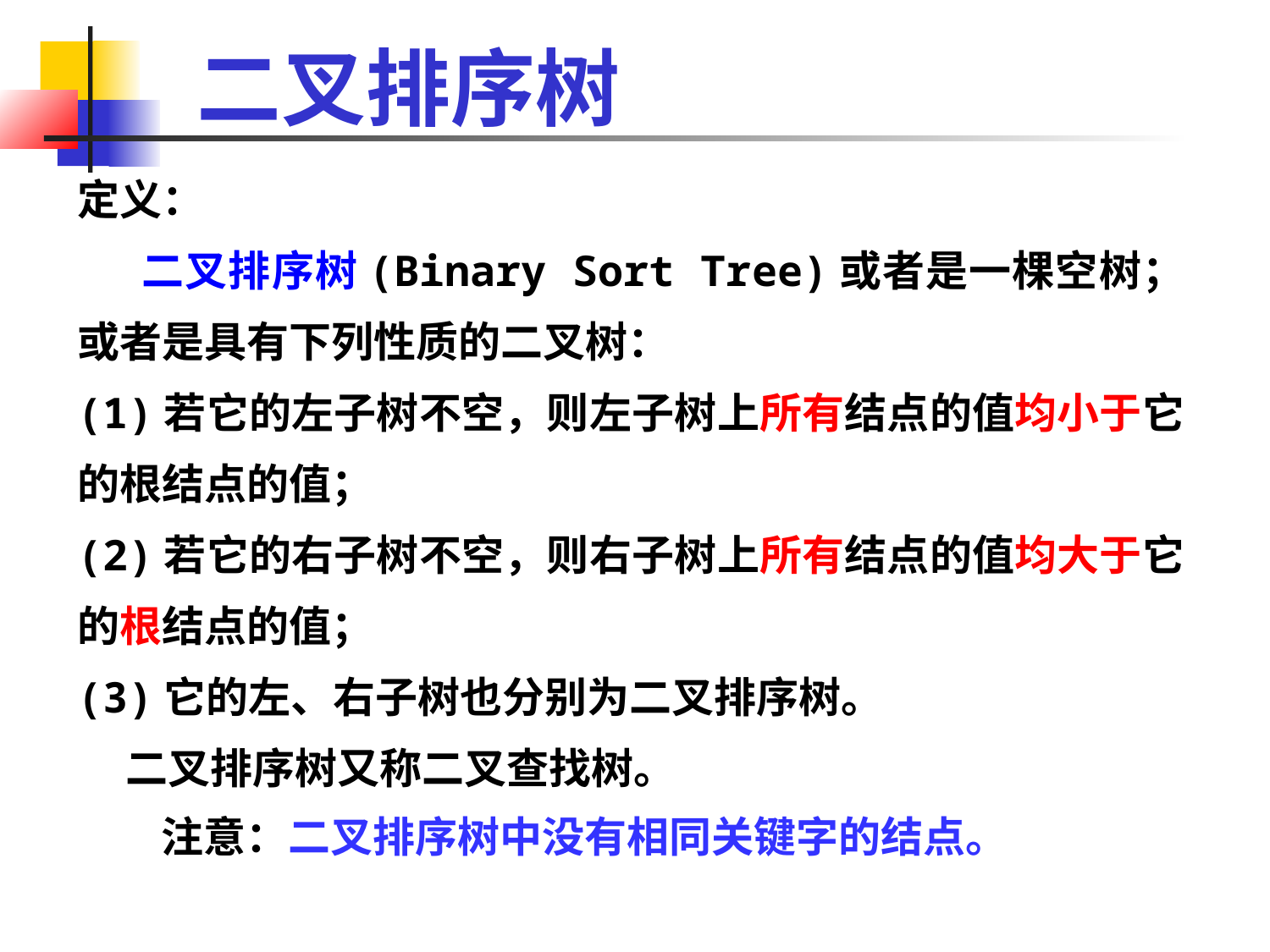

# 二叉排序树
定义：
     二叉排序树(Binary Sort Tree)或者是一棵空树；或者是具有下列性质的二叉树：
(1)若它的左子树不空，则左子树上所有结点的值均小于它的根结点的值；
(2)若它的右子树不空，则右子树上所有结点的值均大于它的根结点的值；
(3)它的左、右子树也分别为二叉排序树。
    二叉排序树又称二叉查找树。
注意：二叉排序树中没有相同关键字的结点。